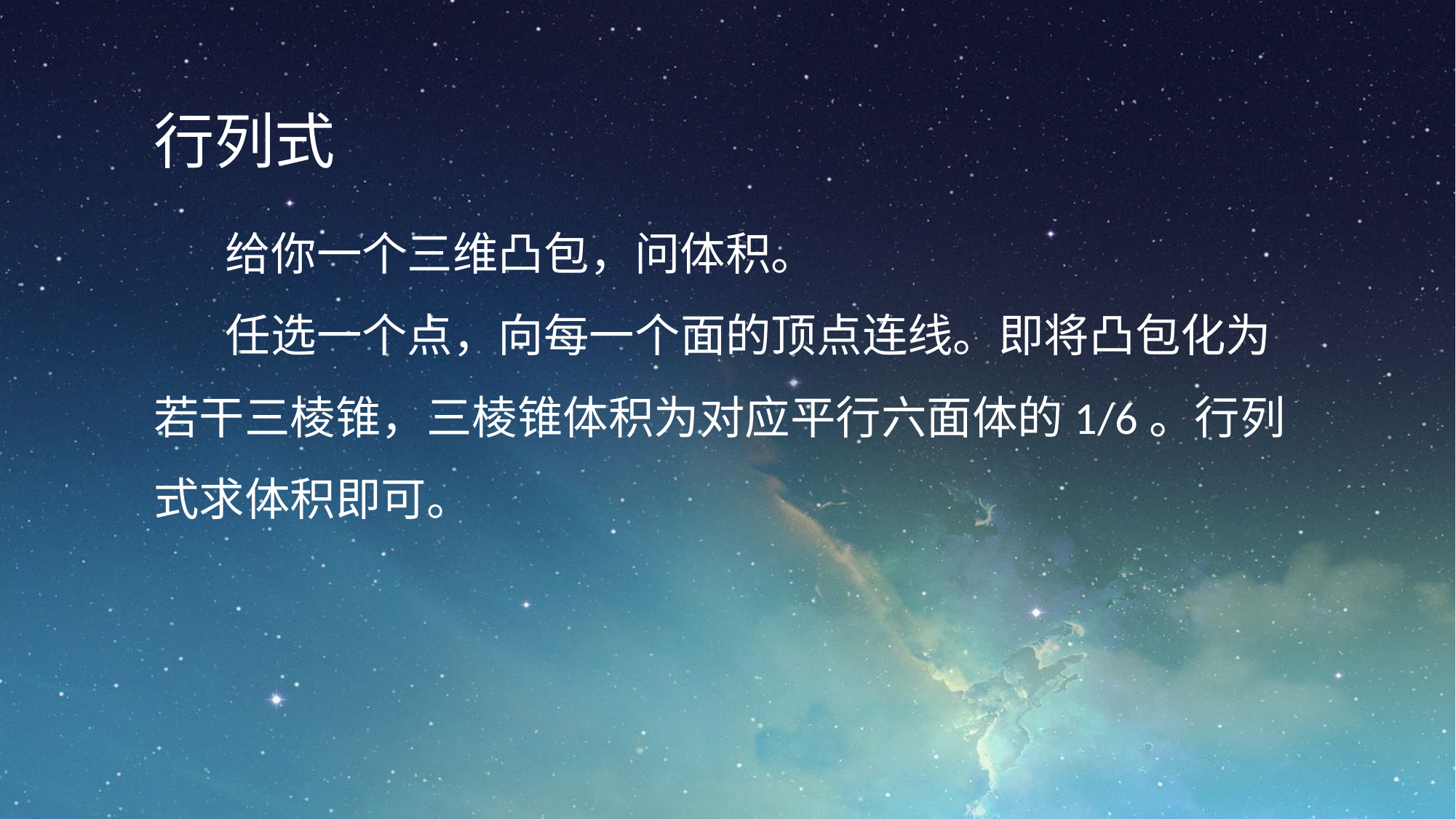

行列式
给你一个三维凸包，问体积。
任选一个点，向每一个面的顶点连线。即将凸包化为若干三棱锥，三棱锥体积为对应平行六面体的1/6。行列式求体积即可。